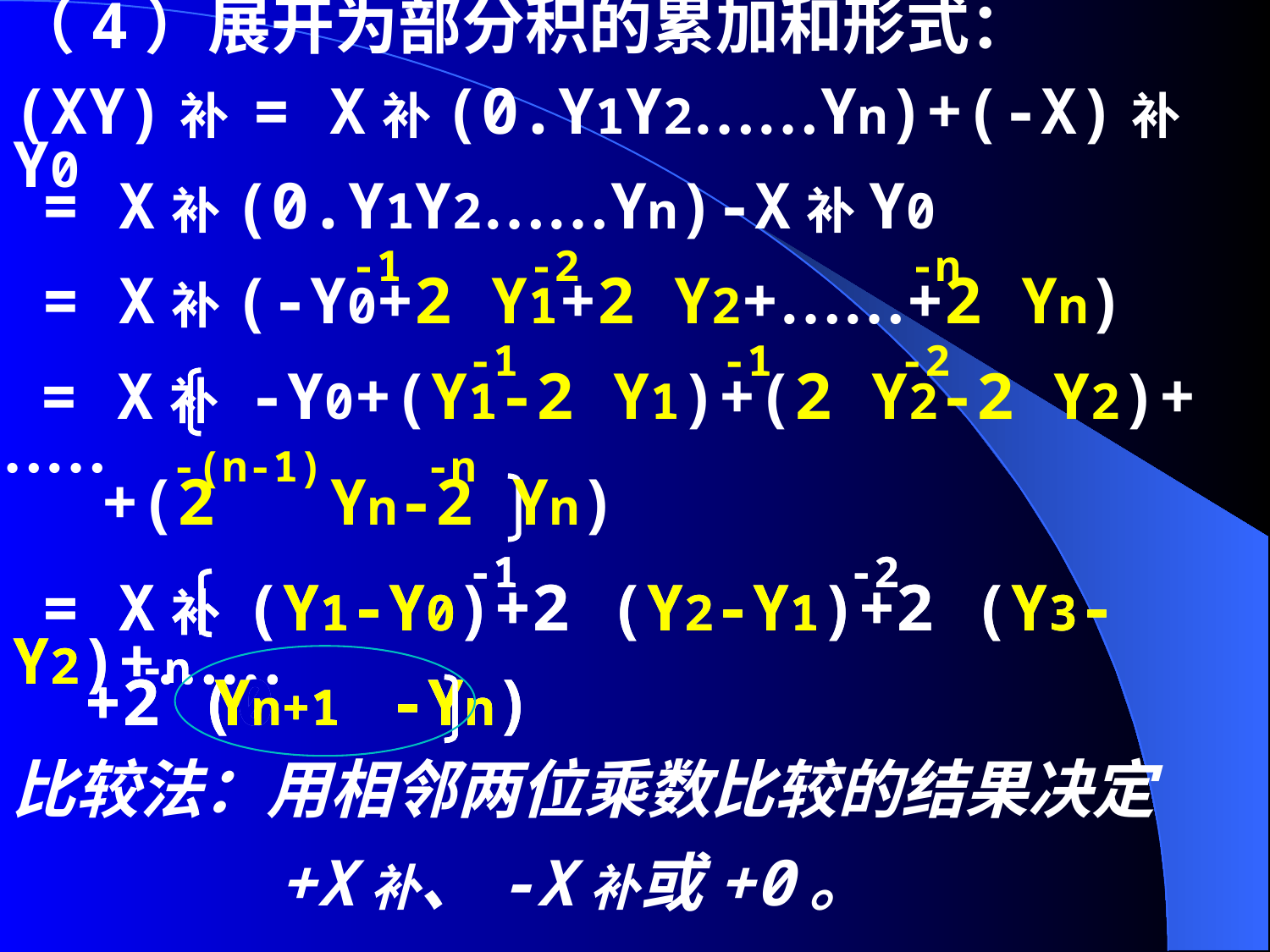

（4）展开为部分积的累加和形式：
(XY)补 = X补(0.Y1Y2……Yn)+(-X)补Y0
 = X补(0.Y1Y2……Yn)-X补Y0
-1     -2             -n
 = X补(-Y0+2 Y1+2 Y2+……+2 Yn)
-1        -1     -2
  = X补 -Y0+(Y1-2 Y1)+(2 Y2-2 Y2)+……

-(n-1)    -n
   +(2   Yn-2 Yn)

-1             -2

 = X补 (Y1-Y0)+2 (Y2-Y1)+2 (Y3-Y2)+……
-1             -2

 = X补 (Y1-Y0)+2 (Y2-Y1)+2 (Y3-Y2)+……
-n
 +2 (0   -Yn)

-n
 +2 (0   -Yn)

-n
 +2 (0   -Yn)

Yn+1

Yn+1
比较法：用相邻两位乘数比较的结果决定
       +X补、-X补或+0。